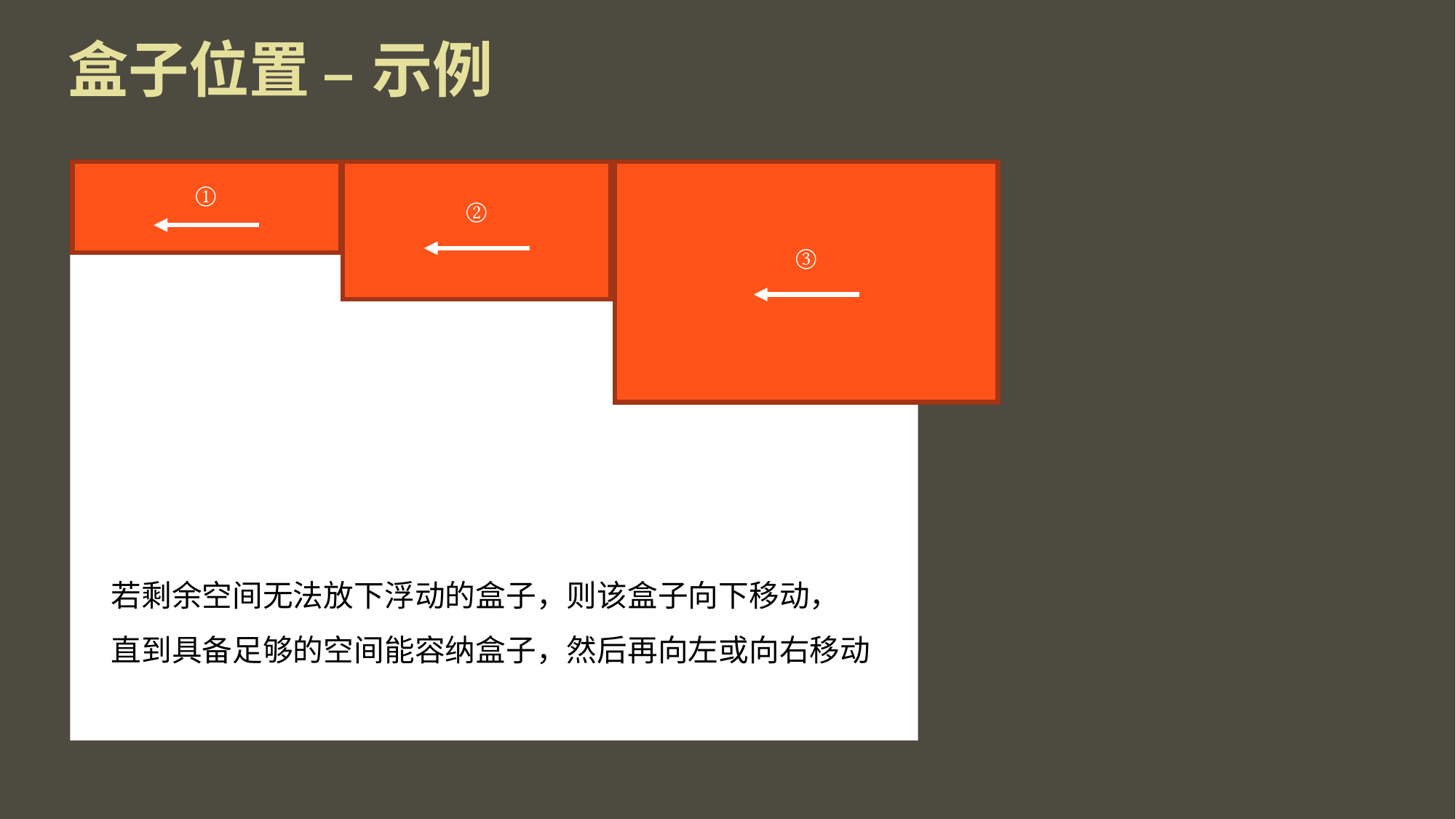

# 盒子位置-示例

③

①

②
若剩余空间无法放下浮动的盒子，则该盒子向下移动，
直到具备足够的空间能容纳盒子，然后再向左或向右移动